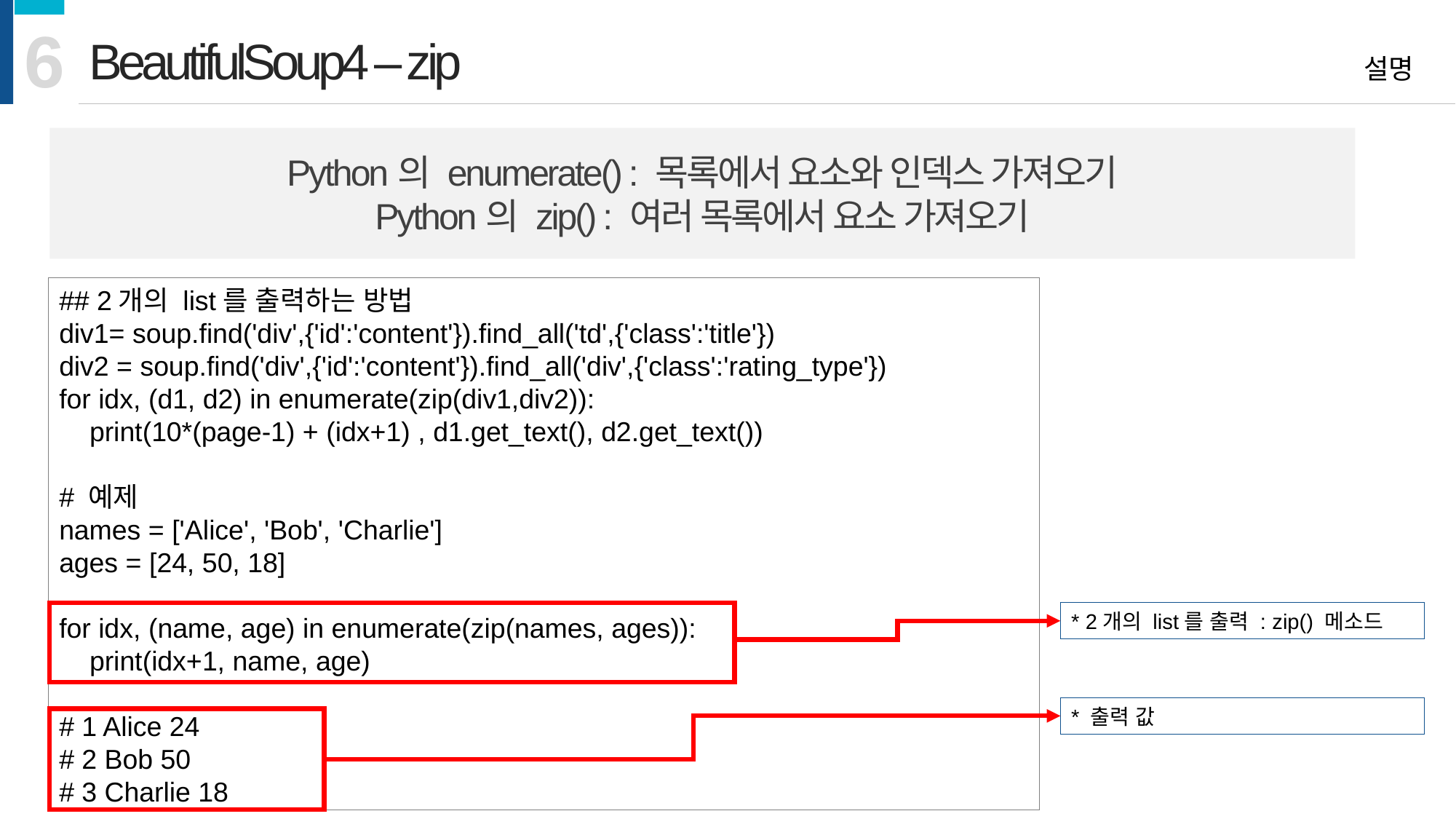

6
BeautifulSoup4 – zip
설명
Python의 enumerate() : 목록에서 요소와 인덱스 가져오기
Python의 zip() : 여러 목록에서 요소 가져오기
## 2개의 list를 출력하는 방법
div1= soup.find('div',{'id':'content'}).find_all('td',{'class':'title'})
div2 = soup.find('div',{'id':'content'}).find_all('div',{'class':'rating_type'})
for idx, (d1, d2) in enumerate(zip(div1,div2)):
    print(10*(page-1) + (idx+1) , d1.get_text(), d2.get_text())

# 예제
names = ['Alice', 'Bob', 'Charlie']
ages = [24, 50, 18]

for idx, (name, age) in enumerate(zip(names, ages)):
    print(idx+1, name, age)

# 1 Alice 24
# 2 Bob 50
# 3 Charlie 18

* 2개의 list를 출력 : zip() 메소드
* 출력 값